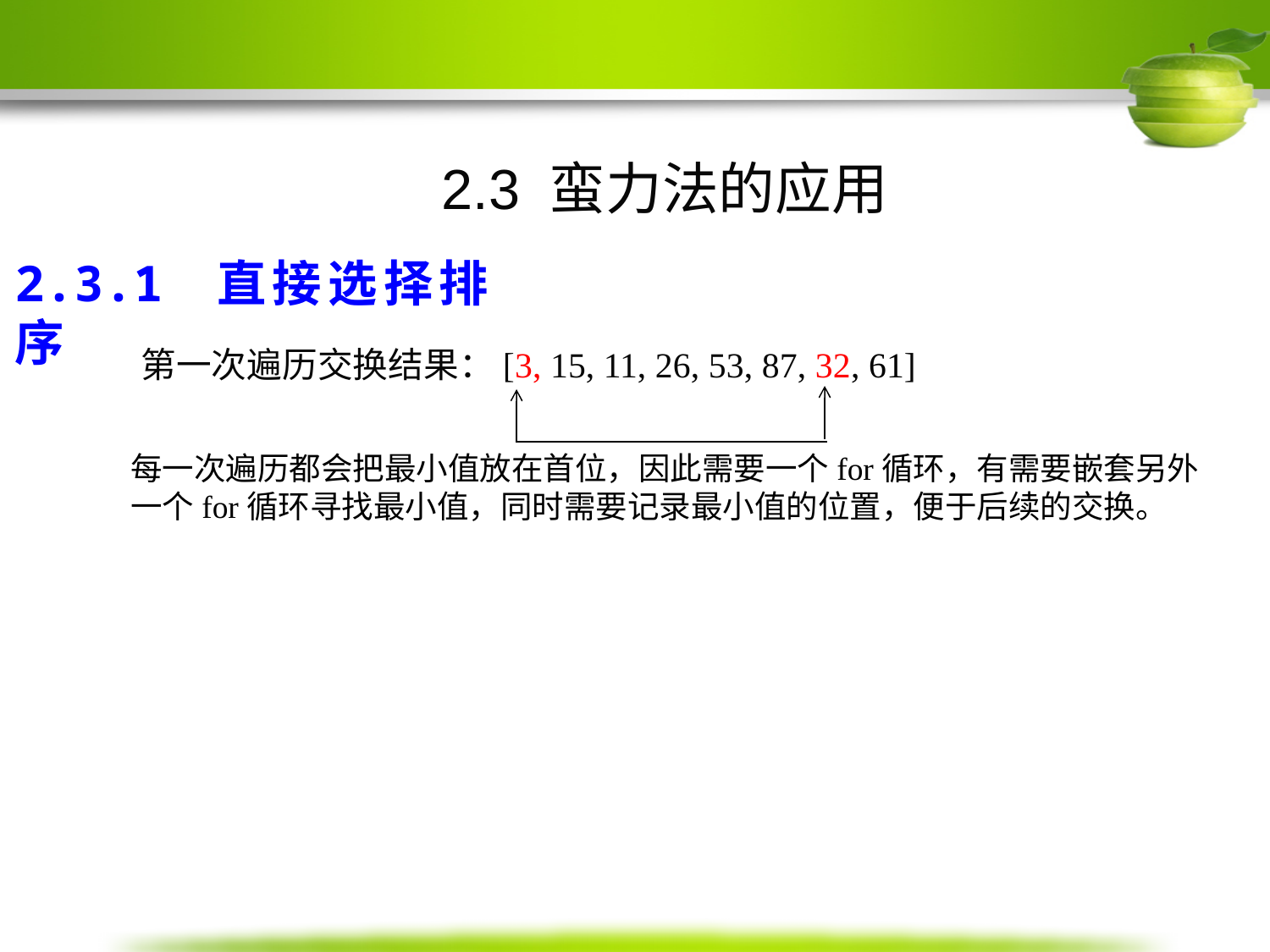

2.3 蛮力法的应用
2.3.1 直接选择排序
第一次遍历交换结果：[3, 15, 11, 26, 53, 87, 32, 61]

每一次遍历都会把最小值放在首位，因此需要一个for循环，有需要嵌套另外一个for循环寻找最小值，同时需要记录最小值的位置，便于后续的交换。